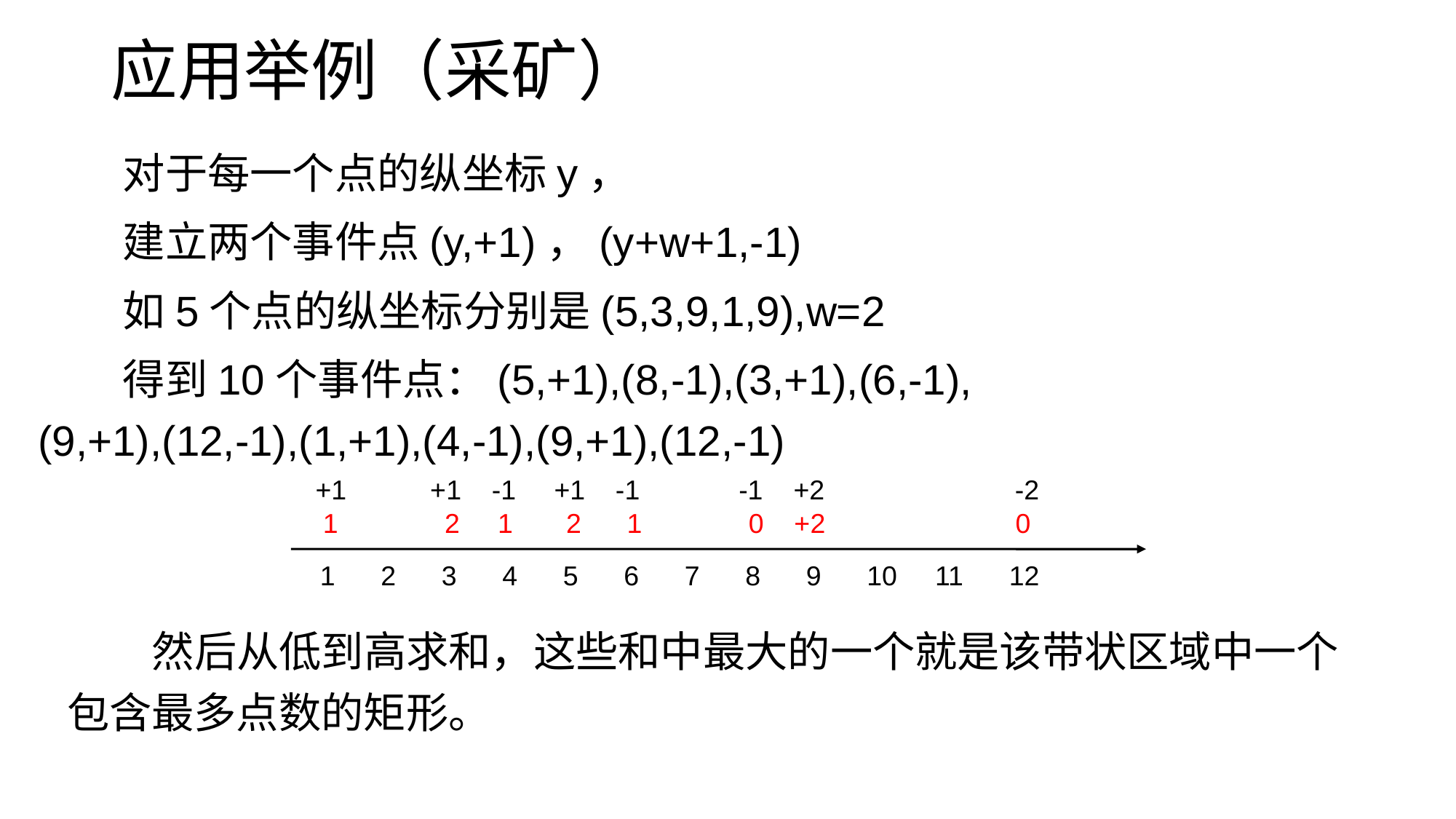

# 应用举例（采矿）
对于每一个点的纵坐标y，
建立两个事件点(y,+1)，(y+w+1,-1)
如5个点的纵坐标分别是(5,3,9,1,9),w=2
得到10个事件点：(5,+1),(8,-1),(3,+1),(6,-1),
(9,+1),(12,-1),(1,+1),(4,-1),(9,+1),(12,-1)
+1           +1    -1     +1    -1             -1    +2                         -2

1      2      3      4      5      6      7      8      9      10     11      12
 1              2     1       2      1              0    +2                         0
然后从低到高求和，这些和中最大的一个就是该带状区域中一个包含最多点数的矩形。